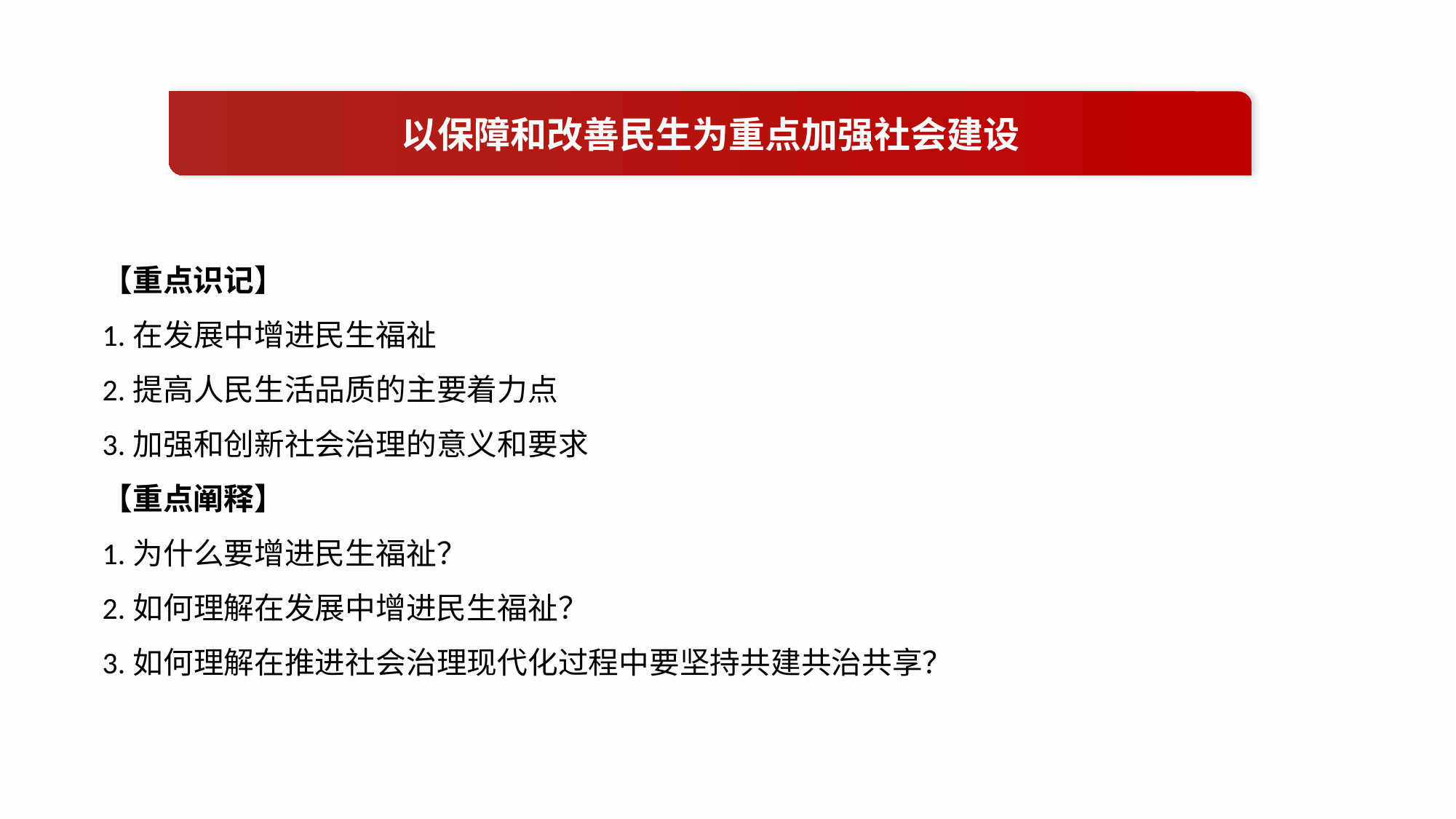

以保障和改善民生为重点加强社会建设
【重点识记】
1.在发展中增进民生福祉
2.提高人民生活品质的主要着力点
3.加强和创新社会治理的意义和要求
【重点阐释】
1.为什么要增进民生福祉？
2.如何理解在发展中增进民生福祉？
3.如何理解在推进社会治理现代化过程中要坚持共建共治共享？